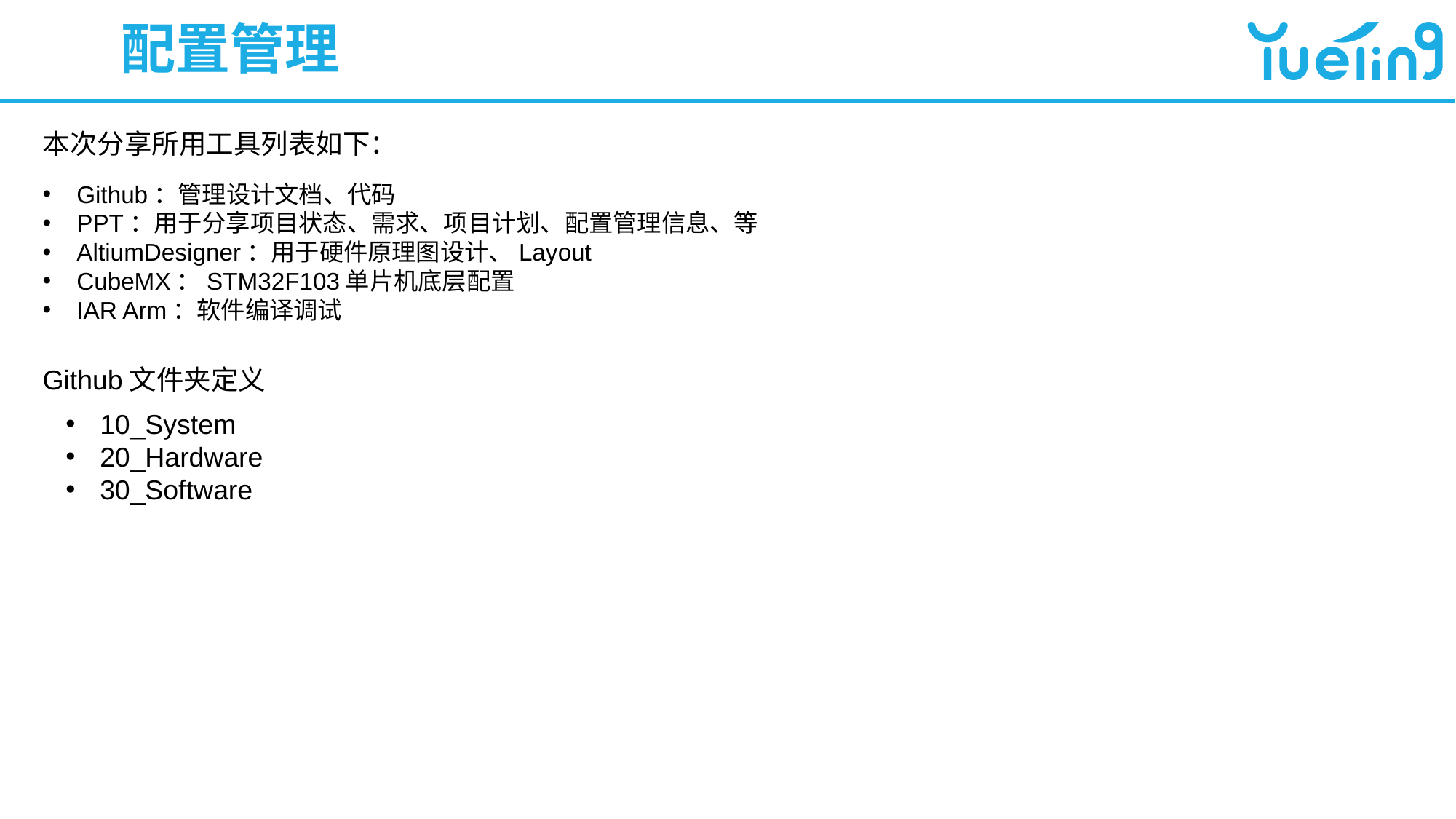

# 配置管理

本次分享所用工具列表如下：
Github：管理设计文档、代码
PPT：用于分享项目状态、需求、项目计划、配置管理信息、等
AltiumDesigner：用于硬件原理图设计、Layout
CubeMX：STM32F103单片机底层配置
IAR Arm：软件编译调试
Github文件夹定义
10_System
20_Hardware
30_Software